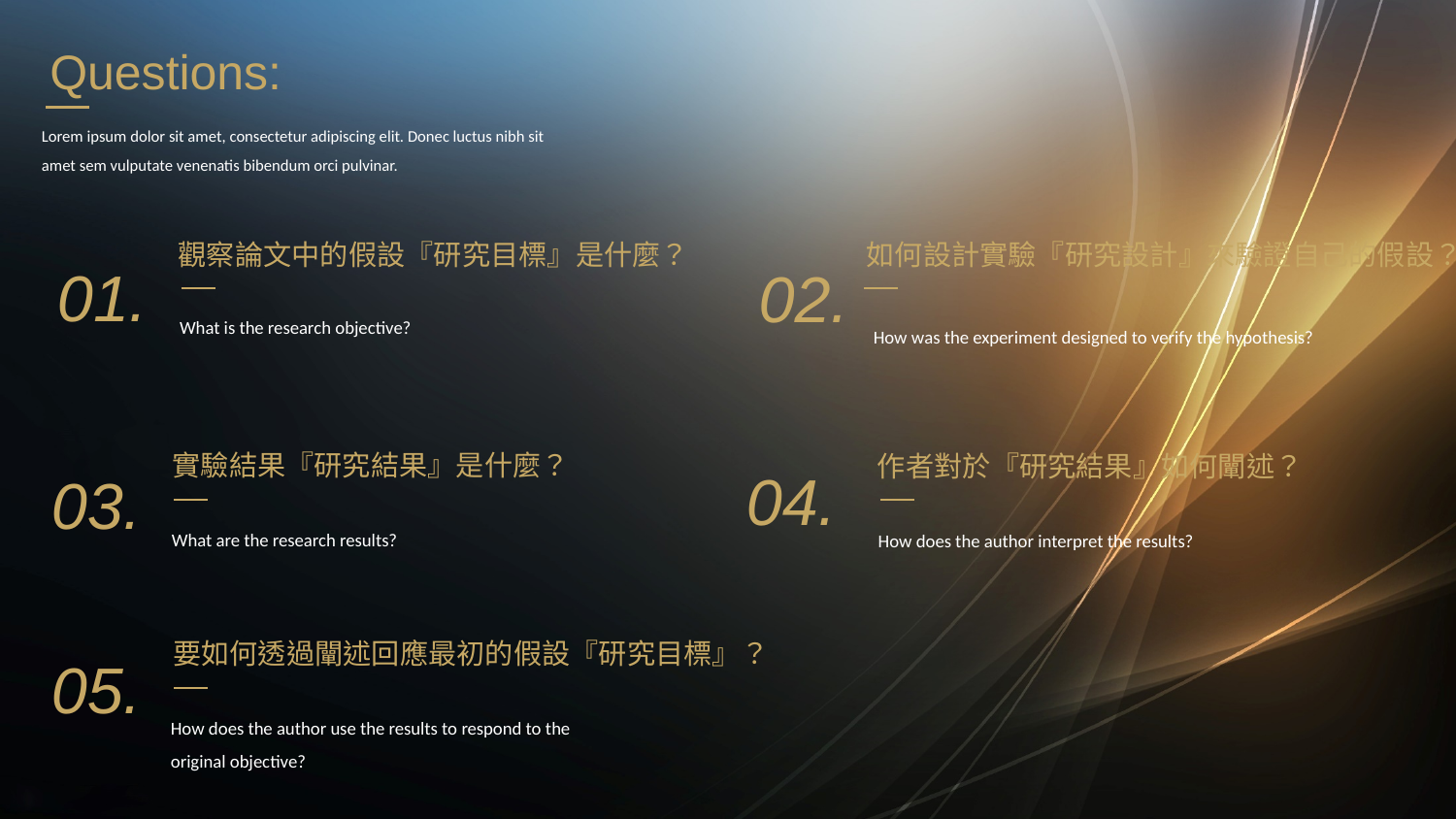

Questions:
Lorem ipsum dolor sit amet, consectetur adipiscing elit. Donec luctus nibh sit amet sem vulputate venenatis bibendum orci pulvinar.
觀察論文中的假設『研究目標』是什麼？
如何設計實驗『研究設計』來驗證自己的假設？
01.
02.
What is the research objective?
How was the experiment designed to verify the hypothesis?
實驗結果『研究結果』是什麼？
作者對於『研究結果』如何闡述？
04.
03.
What are the research results?
How does the author interpret the results?
要如何透過闡述回應最初的假設『研究目標』？
05.
How does the author use the results to respond to the original objective?